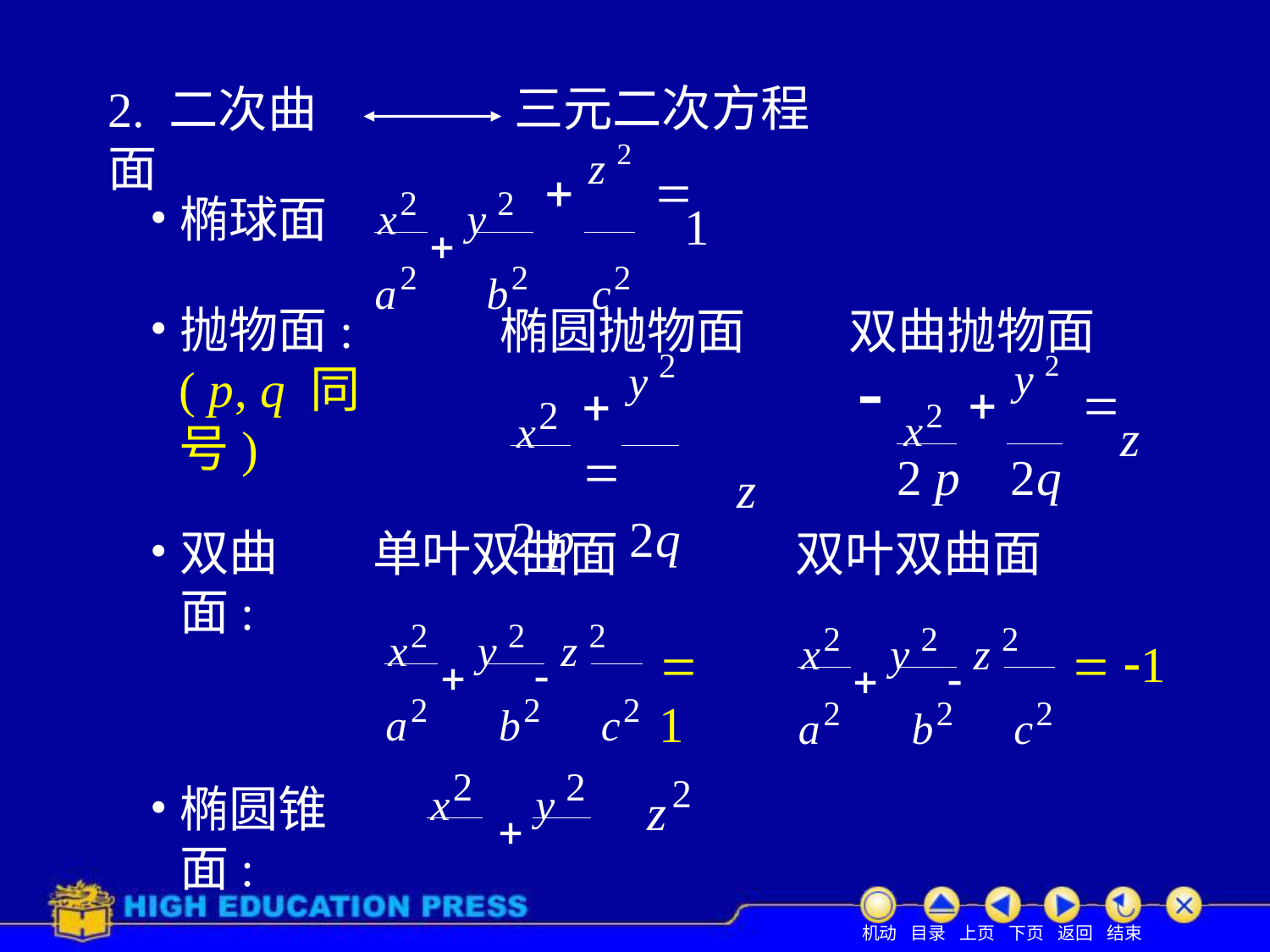

三元二次方程
# 2. 二次曲面

x2 + y 2
椭球面
+ z 2	=
1
a2	b2	c2

抛物面:
( p, q 同号)
椭圆抛物面
双曲抛物面
x2
x2
+ y 2	=
z
+ y 2	=
z
2 p	2q
2 p	2q

双曲面:
单叶双曲面
双叶双曲面
x2 + y 2 − z 2
x2 + y 2 − z 2
= 1
= −1
a2	b2	c2
a2	b2	c2

x2  + y 2	=
a2	b2
2
椭圆锥面:
z

机动 目录 上页 下页 返回 结束